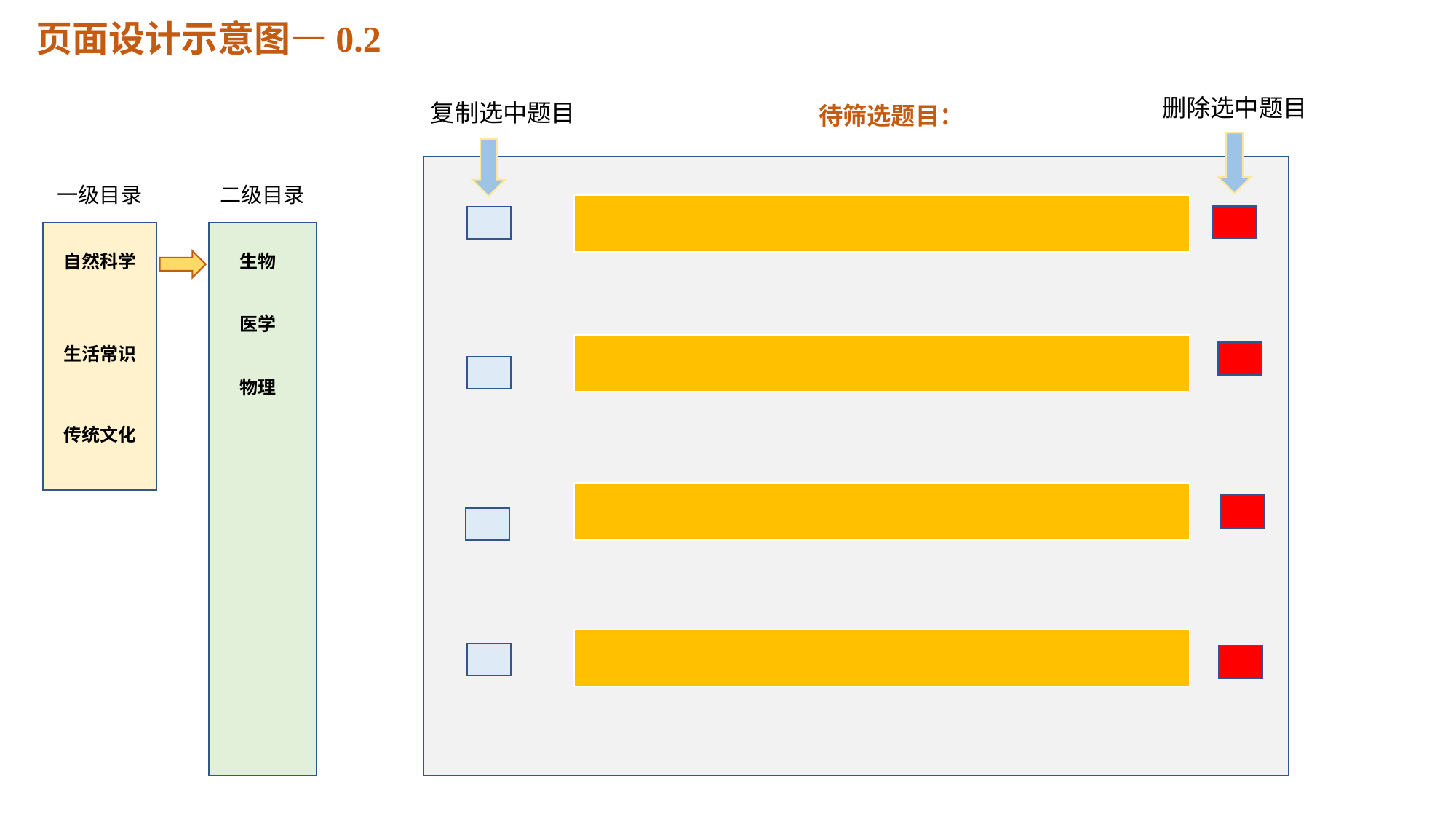

页面设计示意图—0.2
删除选中题目
复制选中题目
待筛选题目：

一级目录
二级目录

生物
自然科学

医学

生活常识

物理
传统文化